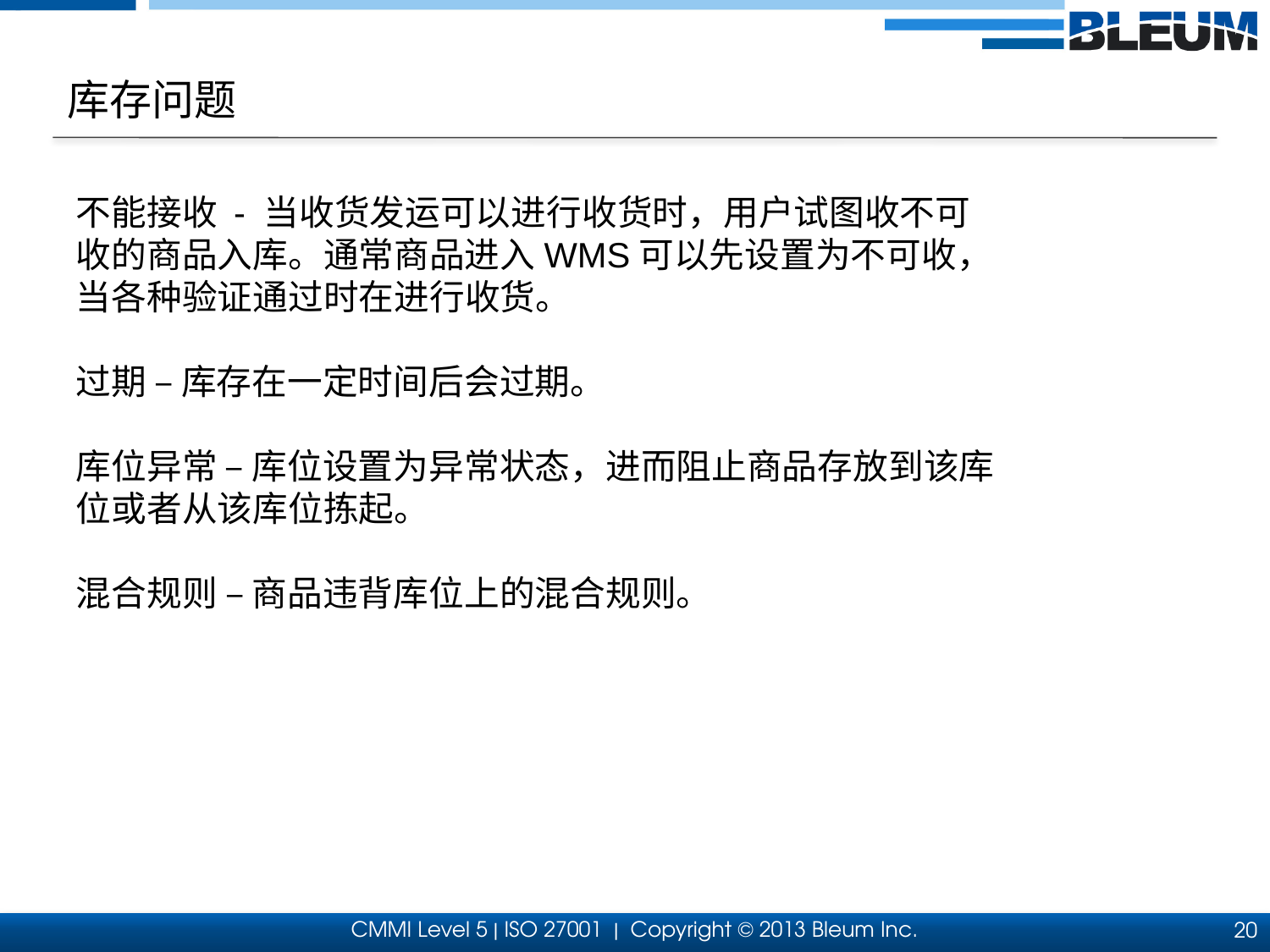

库存问题
不能接收 - 当收货发运可以进行收货时，用户试图收不可收的商品入库。通常商品进入WMS可以先设置为不可收，当各种验证通过时在进行收货。

过期 – 库存在一定时间后会过期。

库位异常 – 库位设置为异常状态，进而阻止商品存放到该库位或者从该库位拣起。

混合规则 – 商品违背库位上的混合规则。

20